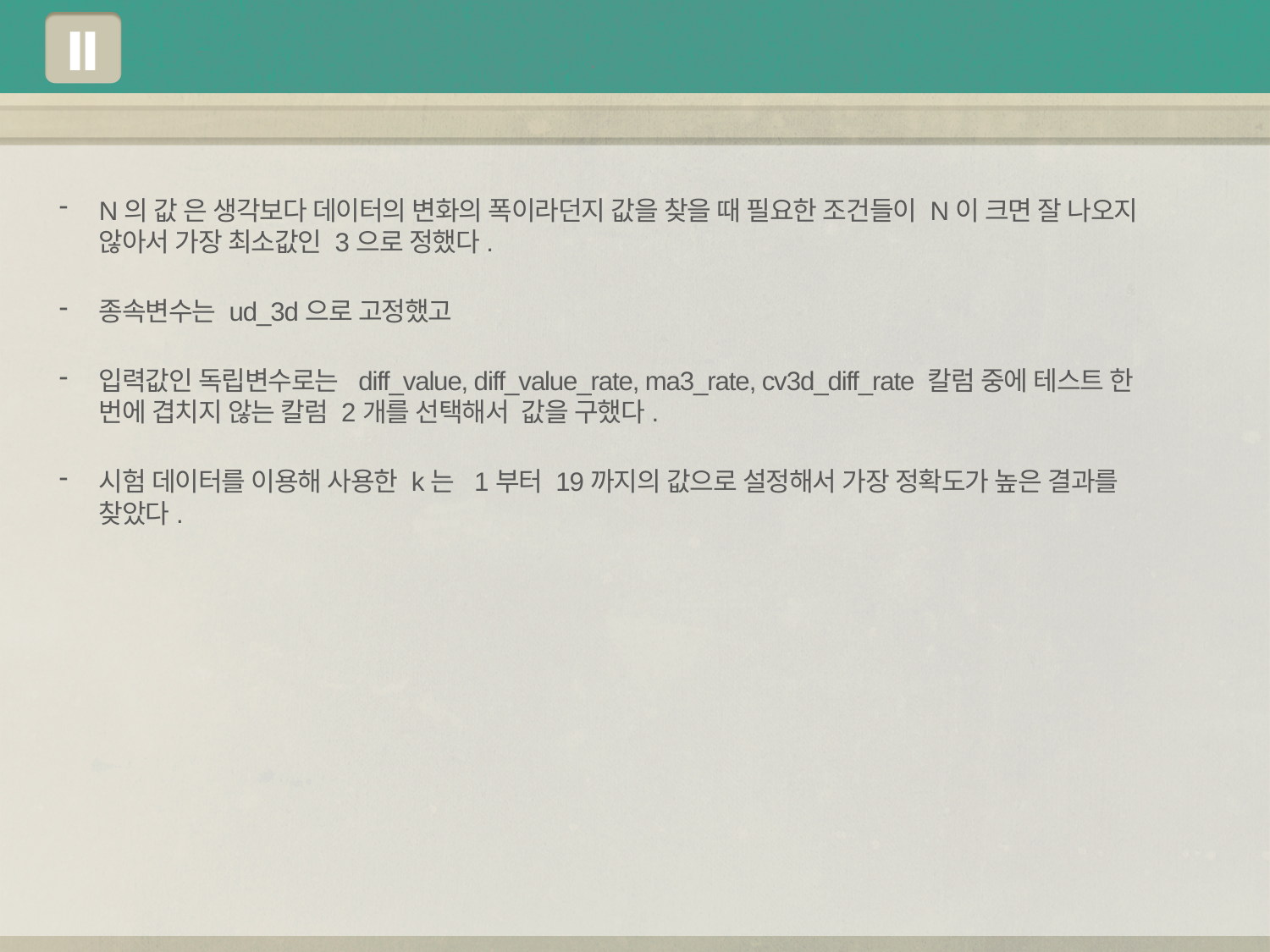

Ⅱ

데이터 모델 설명
N의 값 은 생각보다 데이터의 변화의 폭이라던지 값을 찾을 때 필요한 조건들이 N이 크면 잘 나오지 않아서 가장 최소값인 3으로 정했다.

종속변수는 ud_3d으로 고정했고

입력값인 독립변수로는  diff_value, diff_value_rate, ma3_rate, cv3d_diff_rate 칼럼 중에 테스트 한 번에 겹치지 않는 칼럼 2개를 선택해서  값을 구했다.

시험 데이터를 이용해 사용한 k는  1부터 19까지의 값으로 설정해서 가장 정확도가 높은 결과를 찾았다.